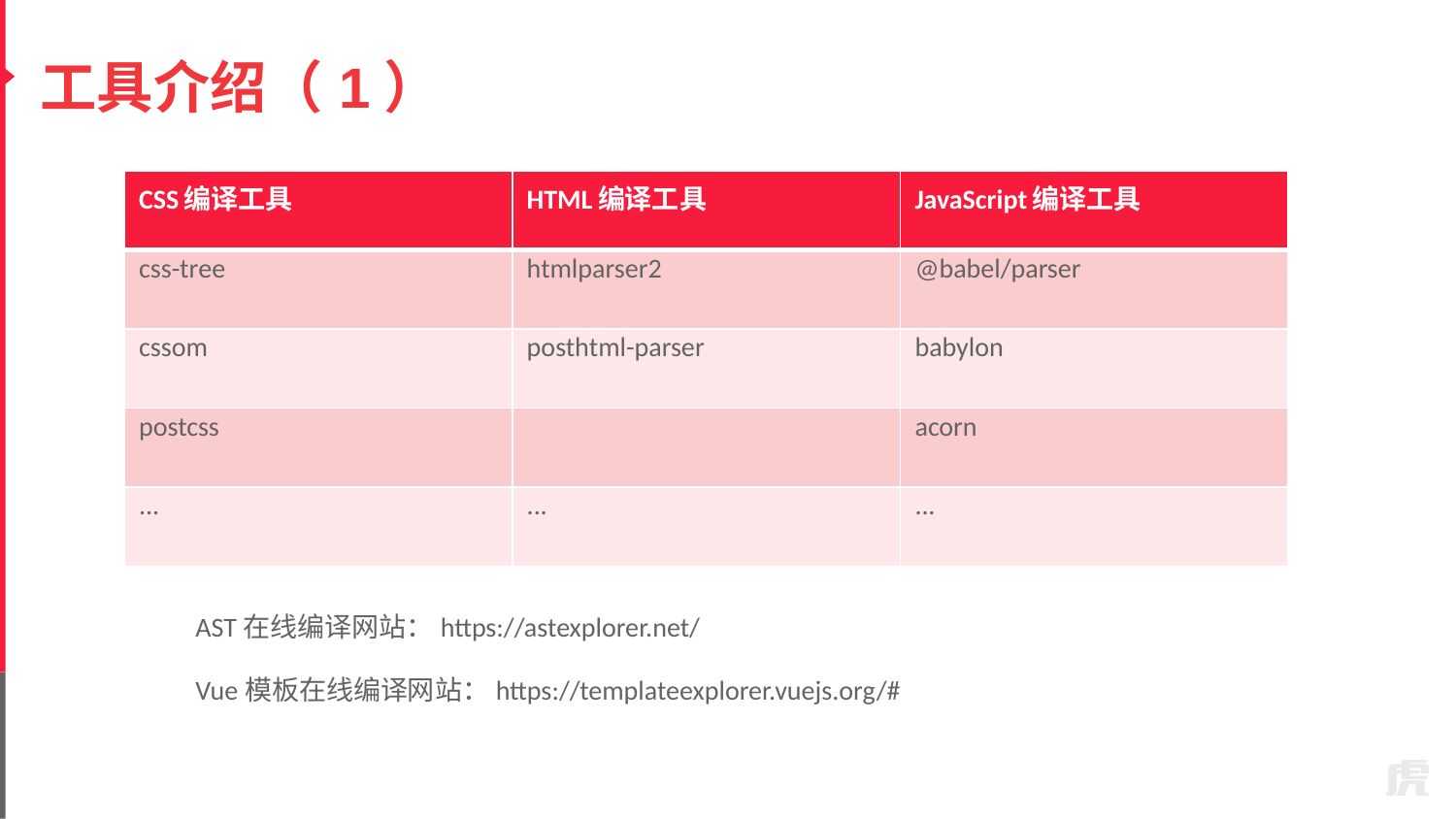

# 工具介绍（1）
| CSS编译工具 | HTML编译工具 | JavaScript编译工具 |
| --- | --- | --- |
| css-tree | htmlparser2 | @babel/parser |
| cssom | posthtml-parser | babylon |
| postcss |  | acorn |
| ... | ... | ... |
AST在线编译网站：https://astexplorer.net/
Vue模板在线编译网站：https://templateexplorer.vuejs.org/#